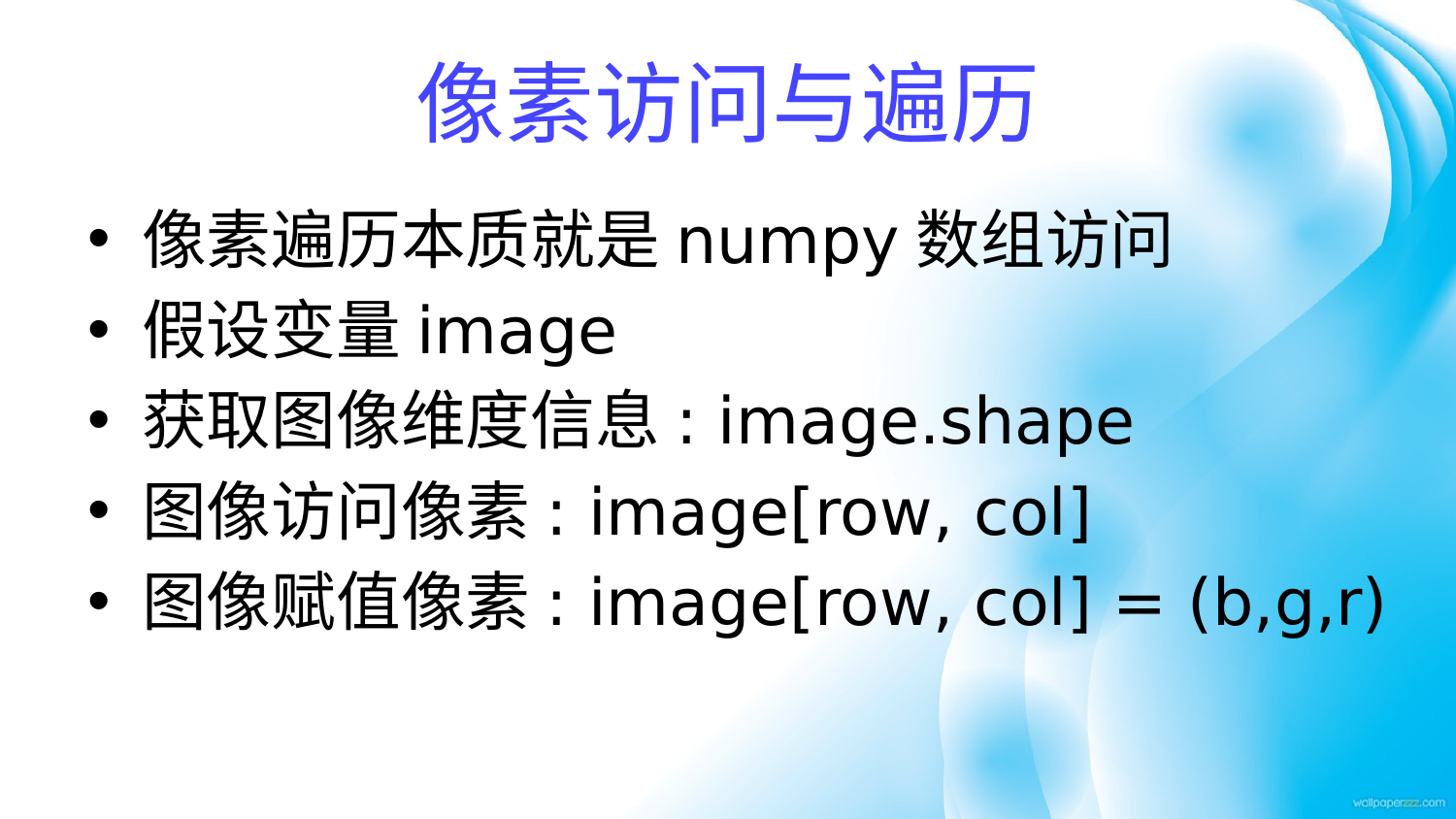

# 像素访问与遍历
像素遍历本质就是numpy数组访问
假设变量image
获取图像维度信息: image.shape
图像访问像素: image[row, col]
图像赋值像素: image[row, col] = (b,g,r)